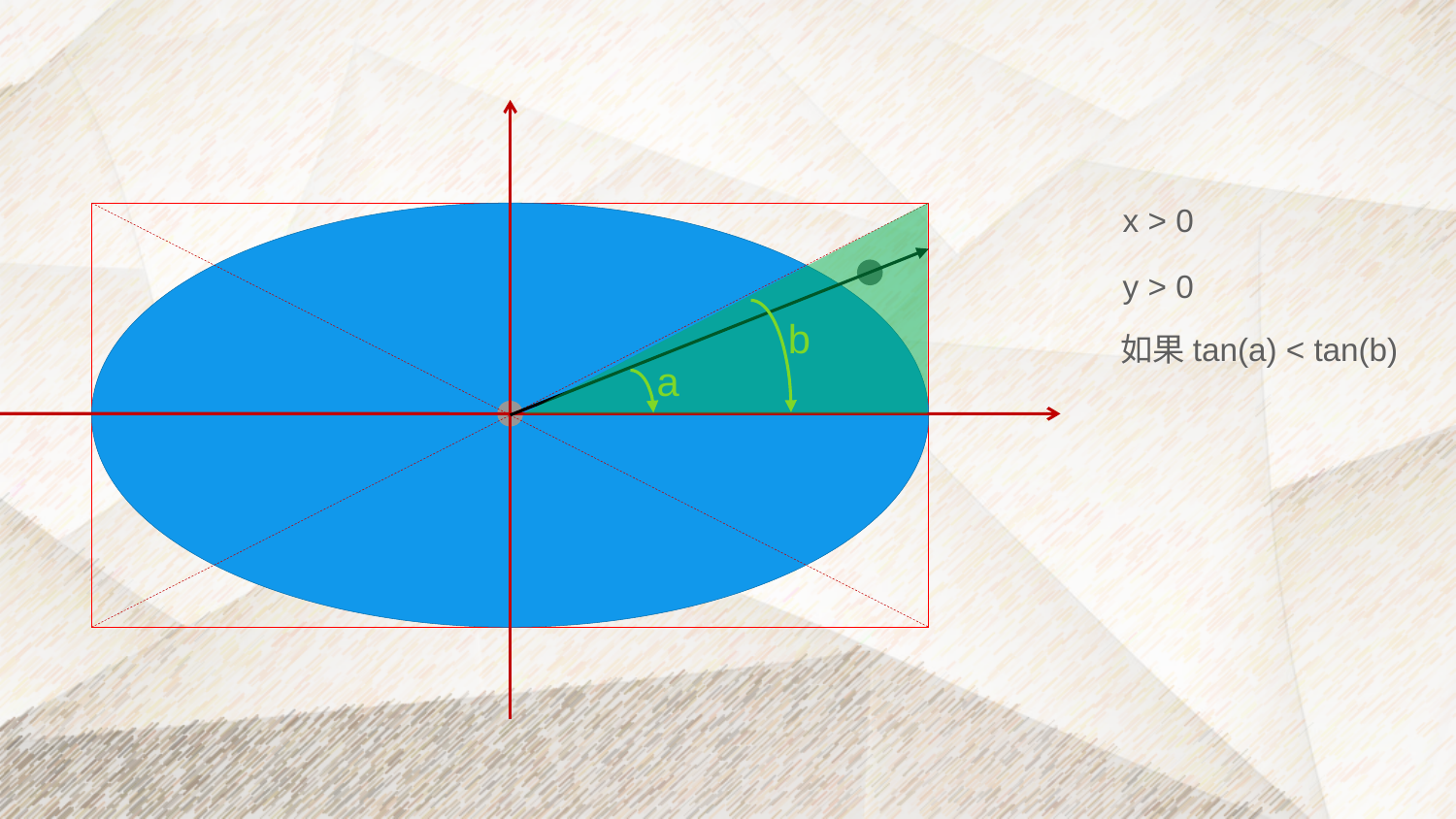

x > 0

y > 0

b
如果tan(a) < tan(b)
a